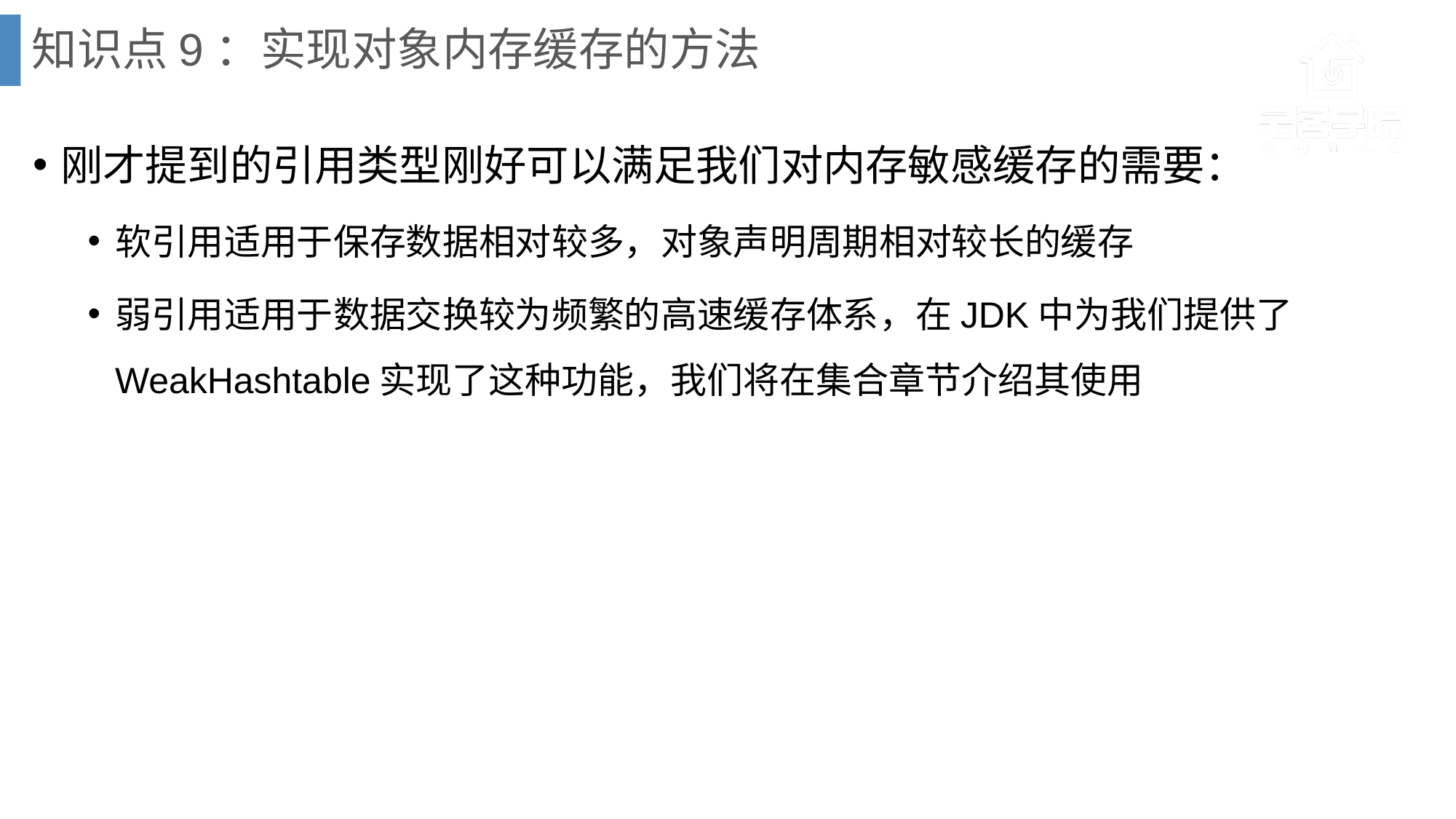

# 知识点9：实现对象内存缓存的方法
刚才提到的引用类型刚好可以满足我们对内存敏感缓存的需要：
软引用适用于保存数据相对较多，对象声明周期相对较长的缓存
弱引用适用于数据交换较为频繁的高速缓存体系，在JDK中为我们提供了WeakHashtable实现了这种功能，我们将在集合章节介绍其使用